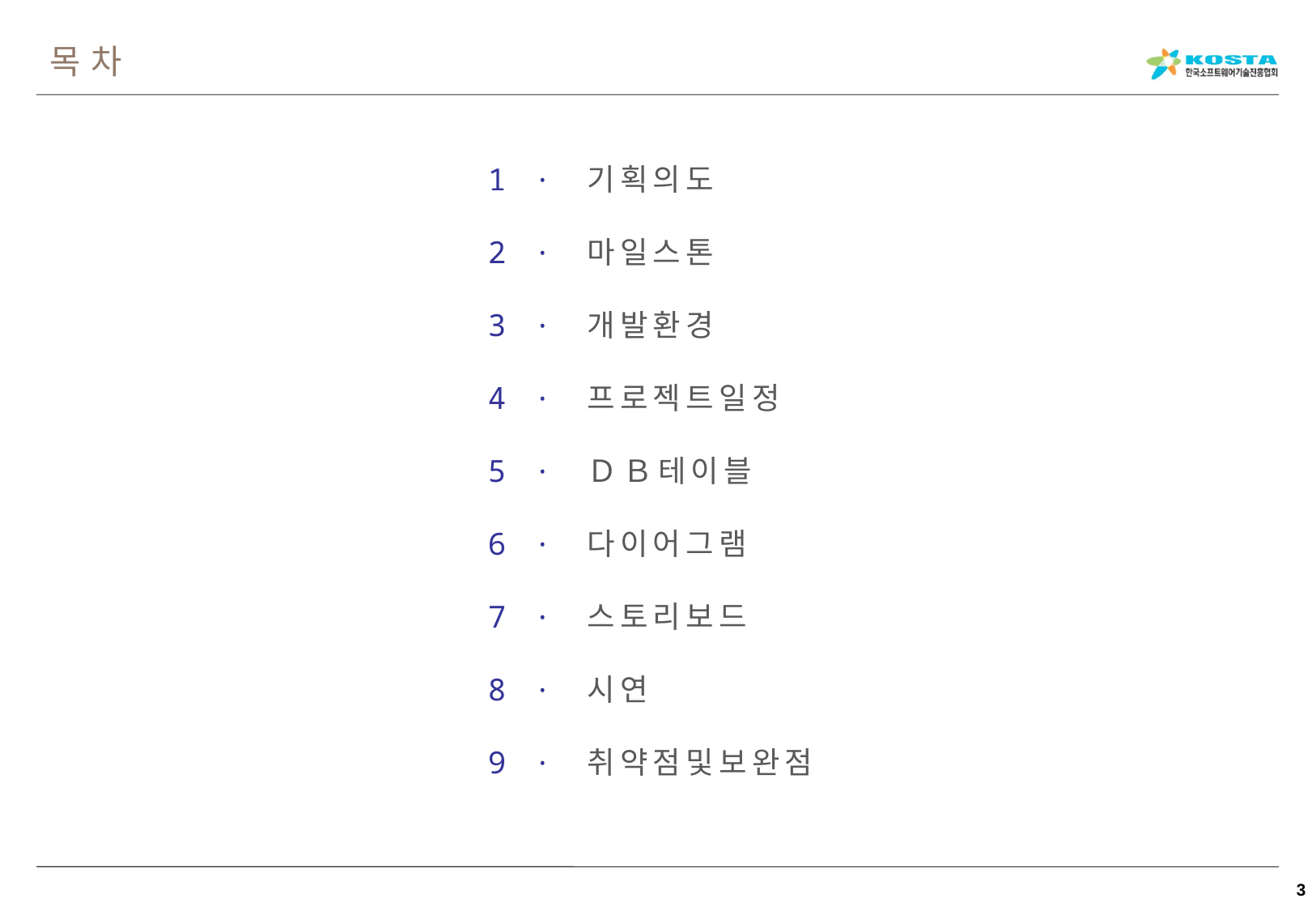

목차
· 기획의도
· 마일스톤
· 개발환경
· 프로젝트일정
· ＤＢ테이블
· 다이어그램
· 스토리보드
· 시연
· 취약점및보완점